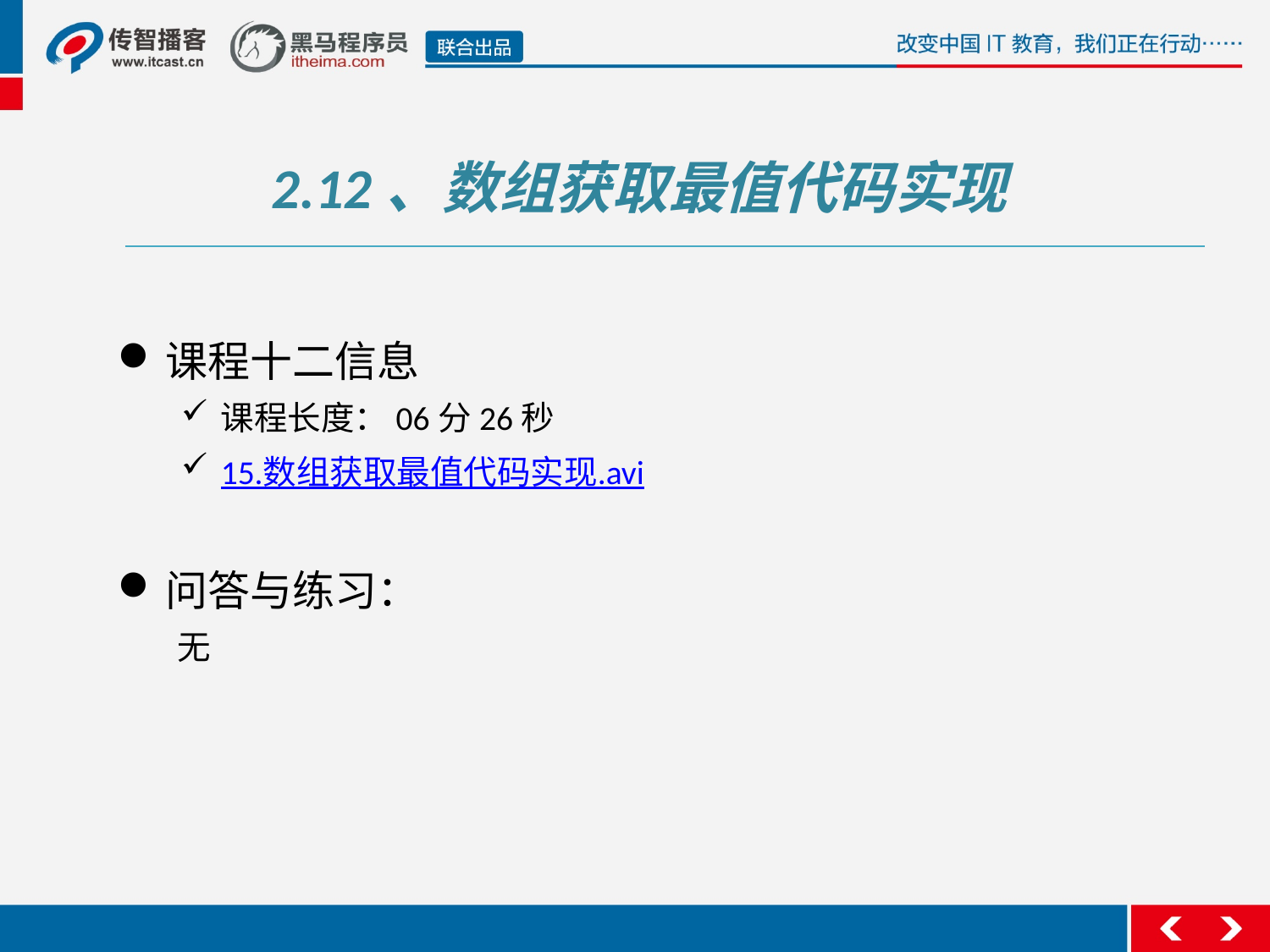

2.12、数组获取最值代码实现

课程十二信息
课程长度：06分26秒
15.数组获取最值代码实现.avi

问答与练习：
       无